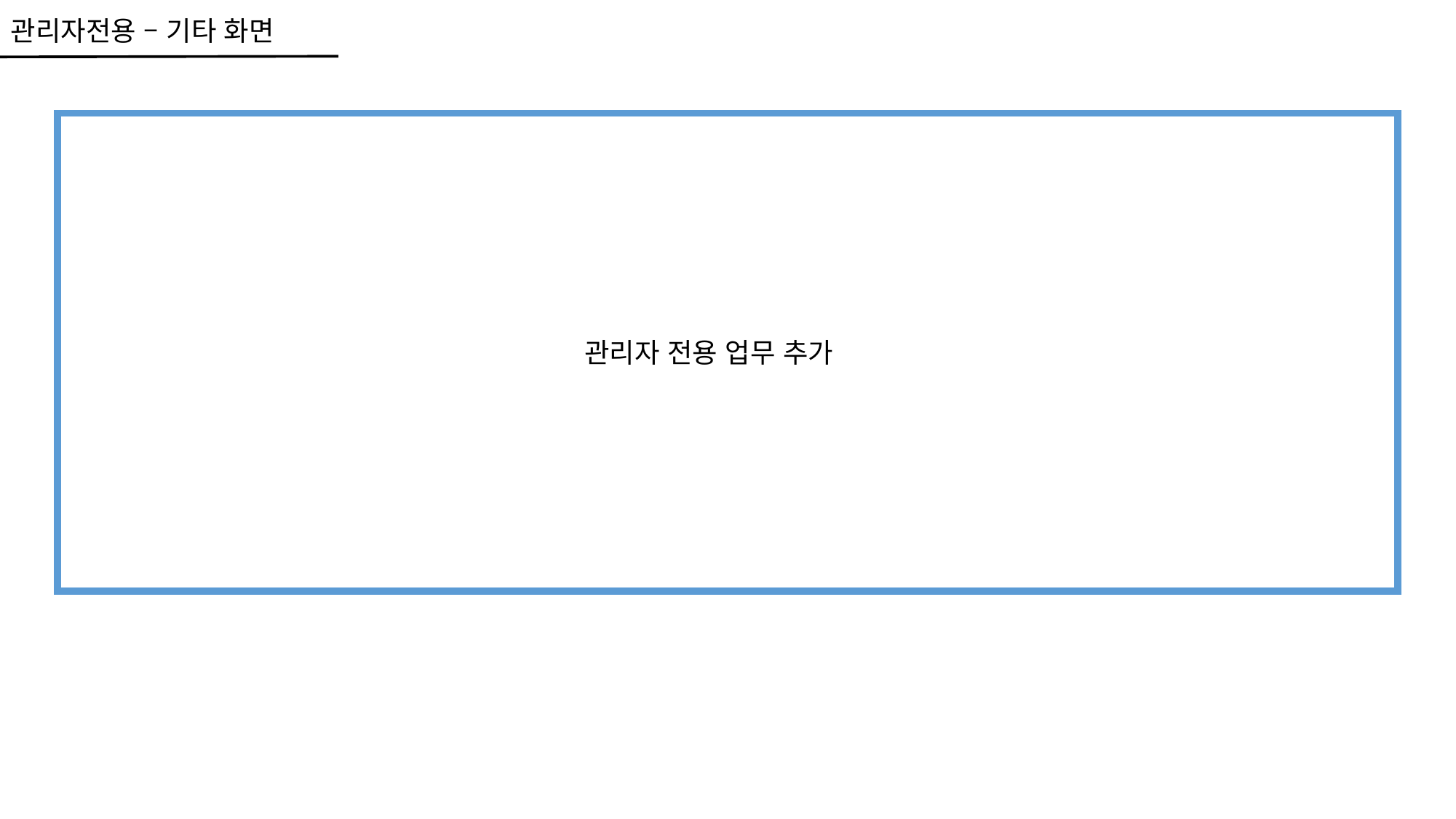

관리자전용 – 기타 화면

관리자 전용 업무 추가